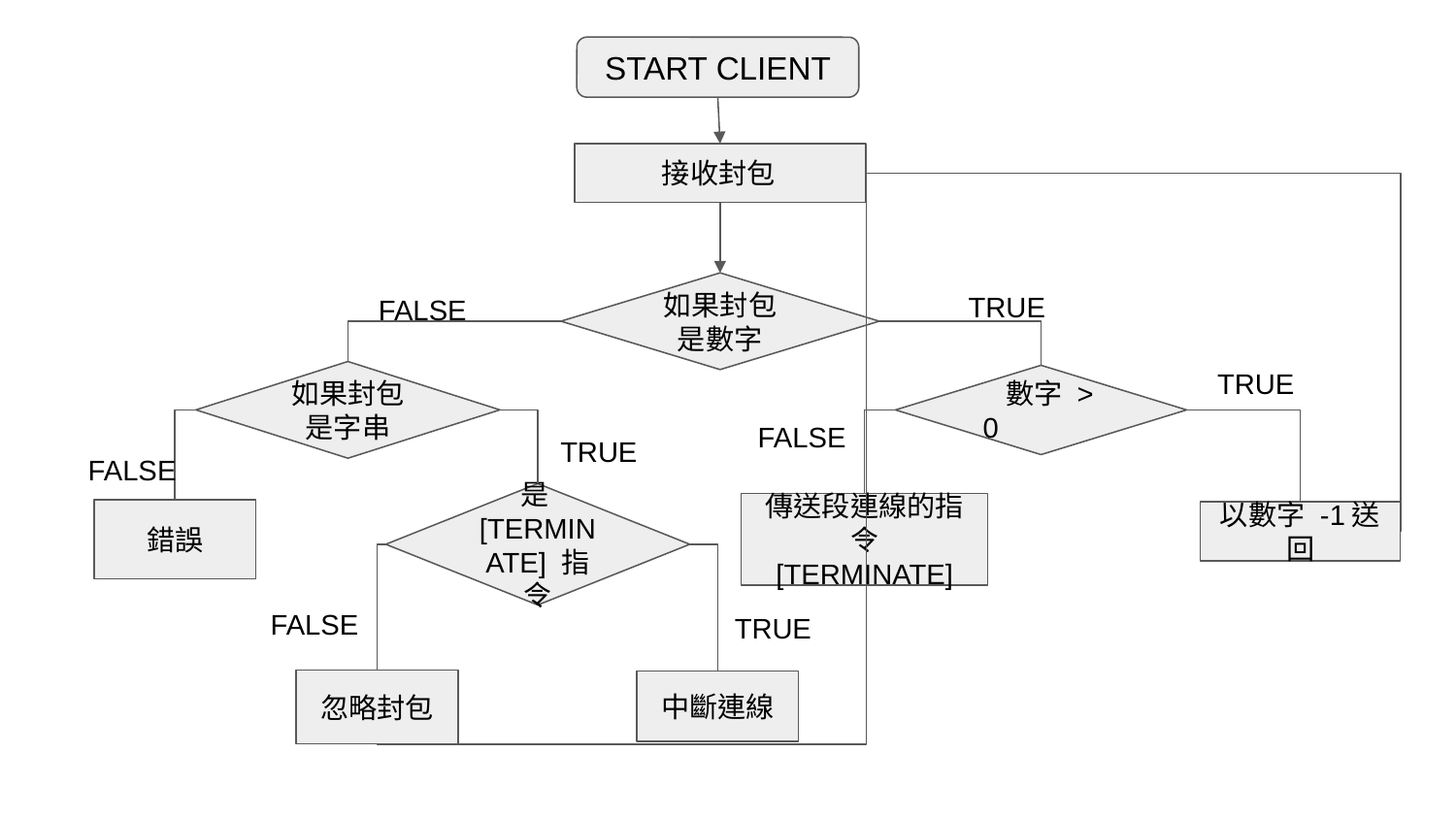

START CLIENT
接收封包
如果封包是數字
TRUE
 FALSE
TRUE
如果封包是字串
  數字 > 0
FALSE
TRUE
FALSE
是[TERMINATE] 指令
傳送段連線的指令 [TERMINATE]
錯誤
以數字 -1送回
FALSE
TRUE
忽略封包
中斷連線